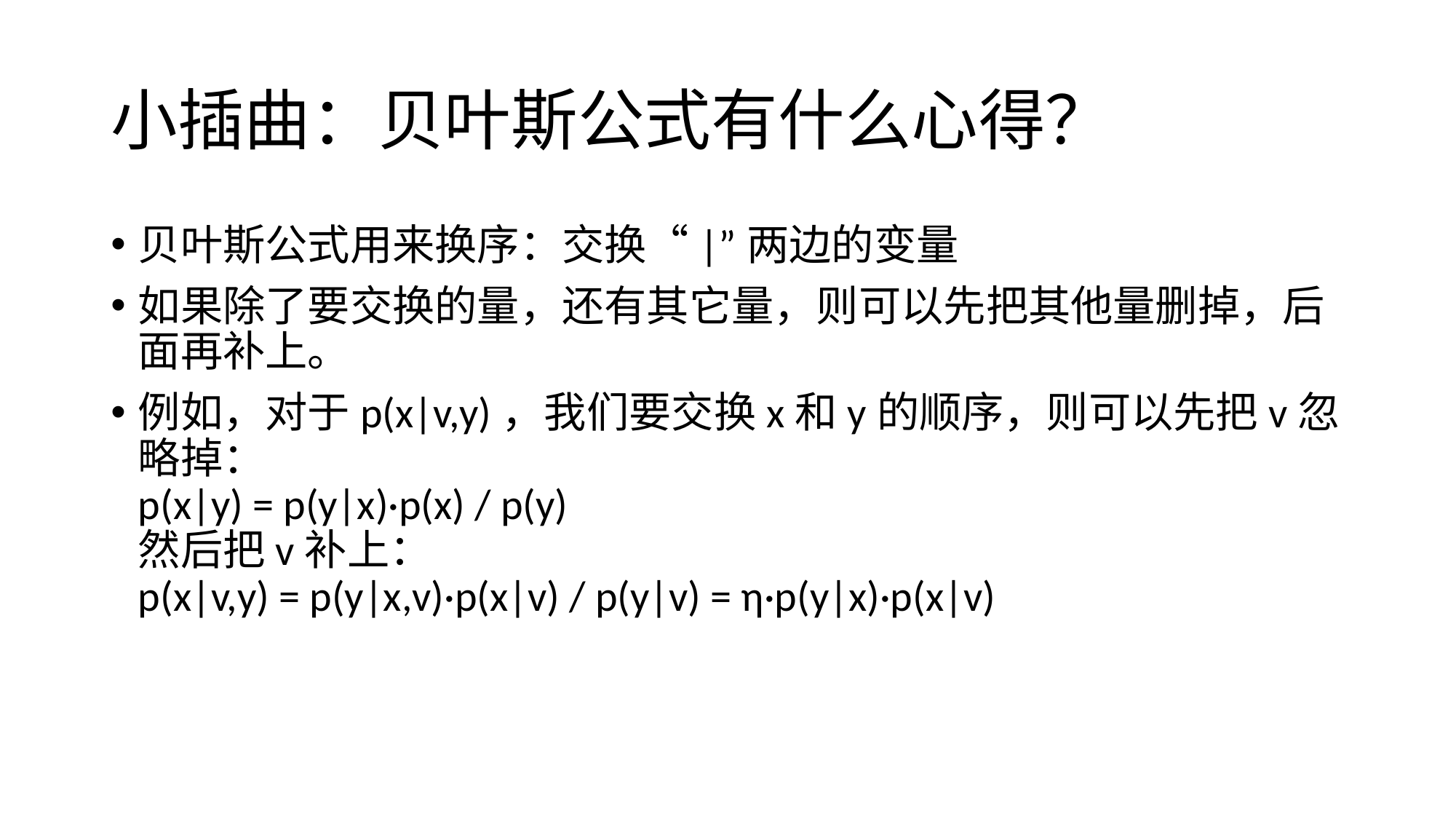

# 小插曲：贝叶斯公式有什么心得？
贝叶斯公式用来换序：交换“|”两边的变量
如果除了要交换的量，还有其它量，则可以先把其他量删掉，后面再补上。
例如，对于p(x|v,y)，我们要交换x和y的顺序，则可以先把v忽略掉：
p(x|y) = p(y|x)·p(x) / p(y)
然后把v补上：
p(x|v,y) = p(y|x,v)·p(x|v) / p(y|v) = η·p(y|x)·p(x|v)